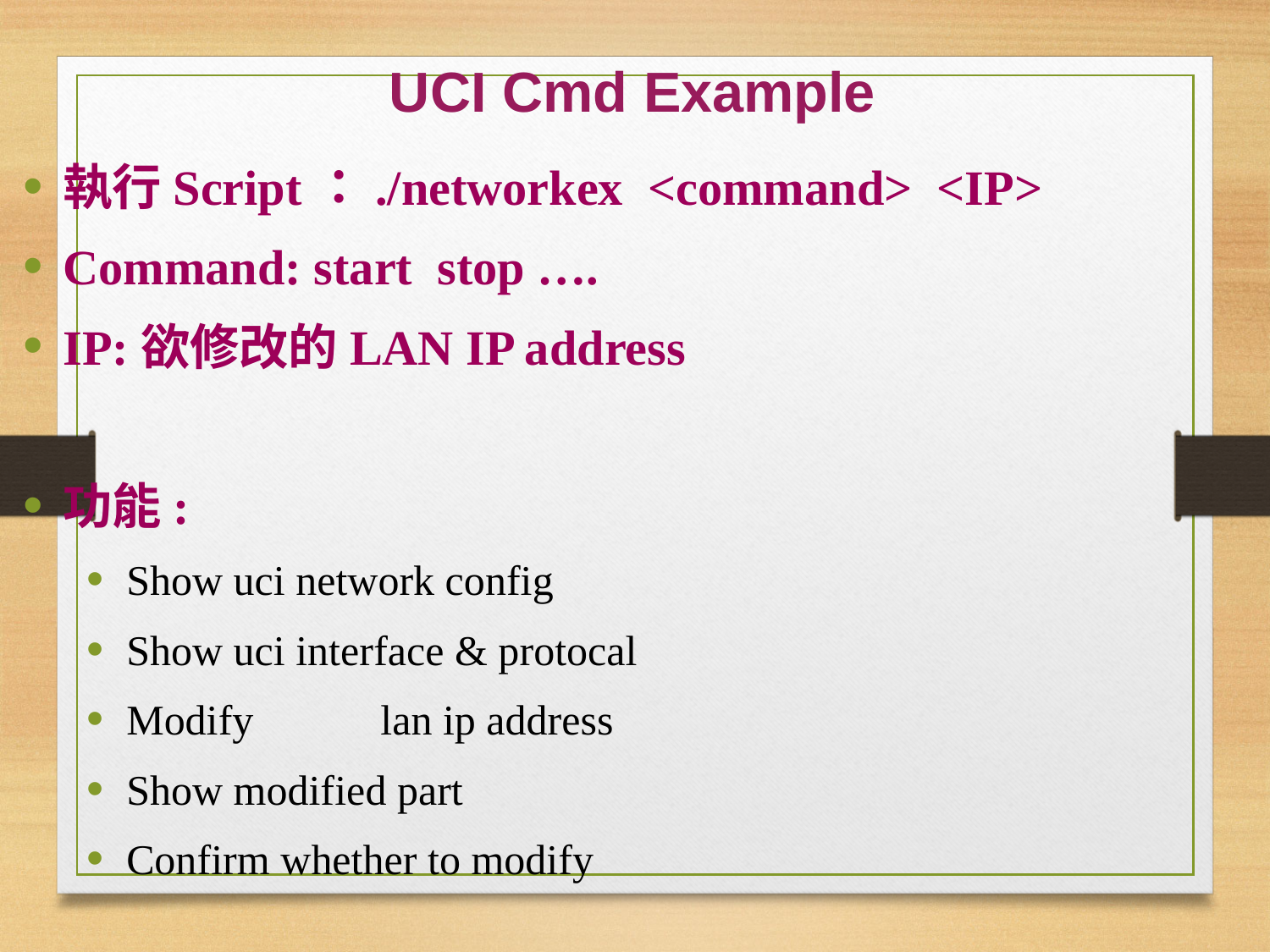

UCI Cmd Example
執行Script：./networkex  <command>  <IP>
Command: start  stop ….
IP:欲修改的LAN IP address

功能:
Show uci network config
Show uci interface & protocal
Modify	lan ip address
Show modified part
Confirm whether to modify